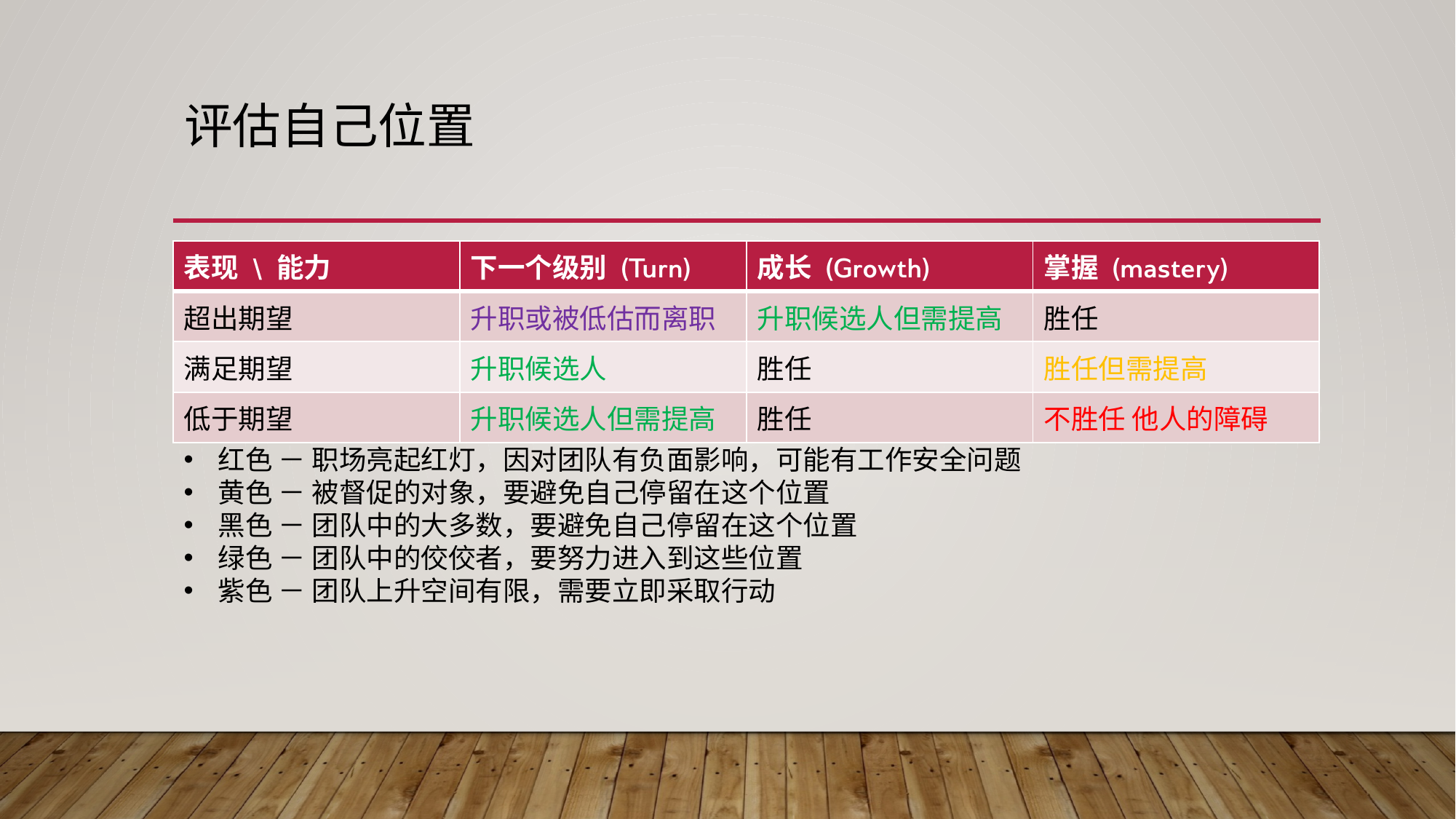

# 评估自己位置
| 表现 \ 能力 | 下一个级别 (Turn) | 成长 (Growth) | 掌握 (mastery) |
| --- | --- | --- | --- |
| 超出期望 | 升职或被低估而离职 | 升职候选人但需提高 | 胜任 |
| 满足期望 | 升职候选人 | 胜任 | 胜任但需提高 |
| 低于期望 | 升职候选人但需提高 | 胜任 | 不胜任 他人的障碍 |
红色 － 职场亮起红灯，因对团队有负面影响，可能有工作安全问题
黄色 － 被督促的对象，要避免自己停留在这个位置
黑色 － 团队中的大多数，要避免自己停留在这个位置
绿色 － 团队中的佼佼者，要努力进入到这些位置
紫色 － 团队上升空间有限，需要立即采取行动